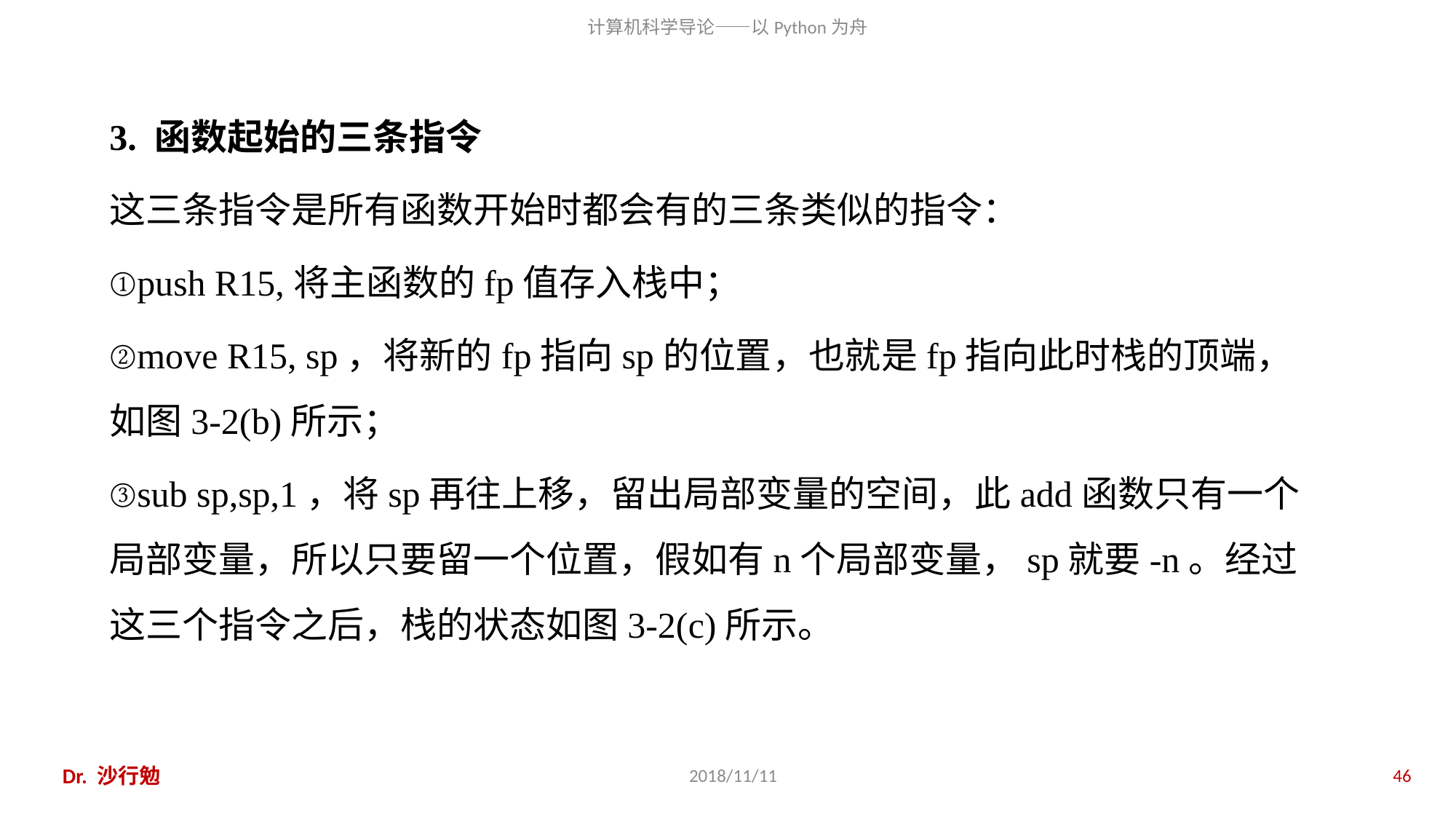

3. 函数起始的三条指令
这三条指令是所有函数开始时都会有的三条类似的指令：
①push R15,将主函数的fp值存入栈中；
②move R15, sp，将新的fp指向sp的位置，也就是fp指向此时栈的顶端，如图3-2(b)所示；
③sub sp,sp,1，将sp再往上移，留出局部变量的空间，此add函数只有一个局部变量，所以只要留一个位置，假如有n个局部变量，sp就要-n。经过这三个指令之后，栈的状态如图3-2(c)所示。
Dr. 沙行勉
2018/11/11
46